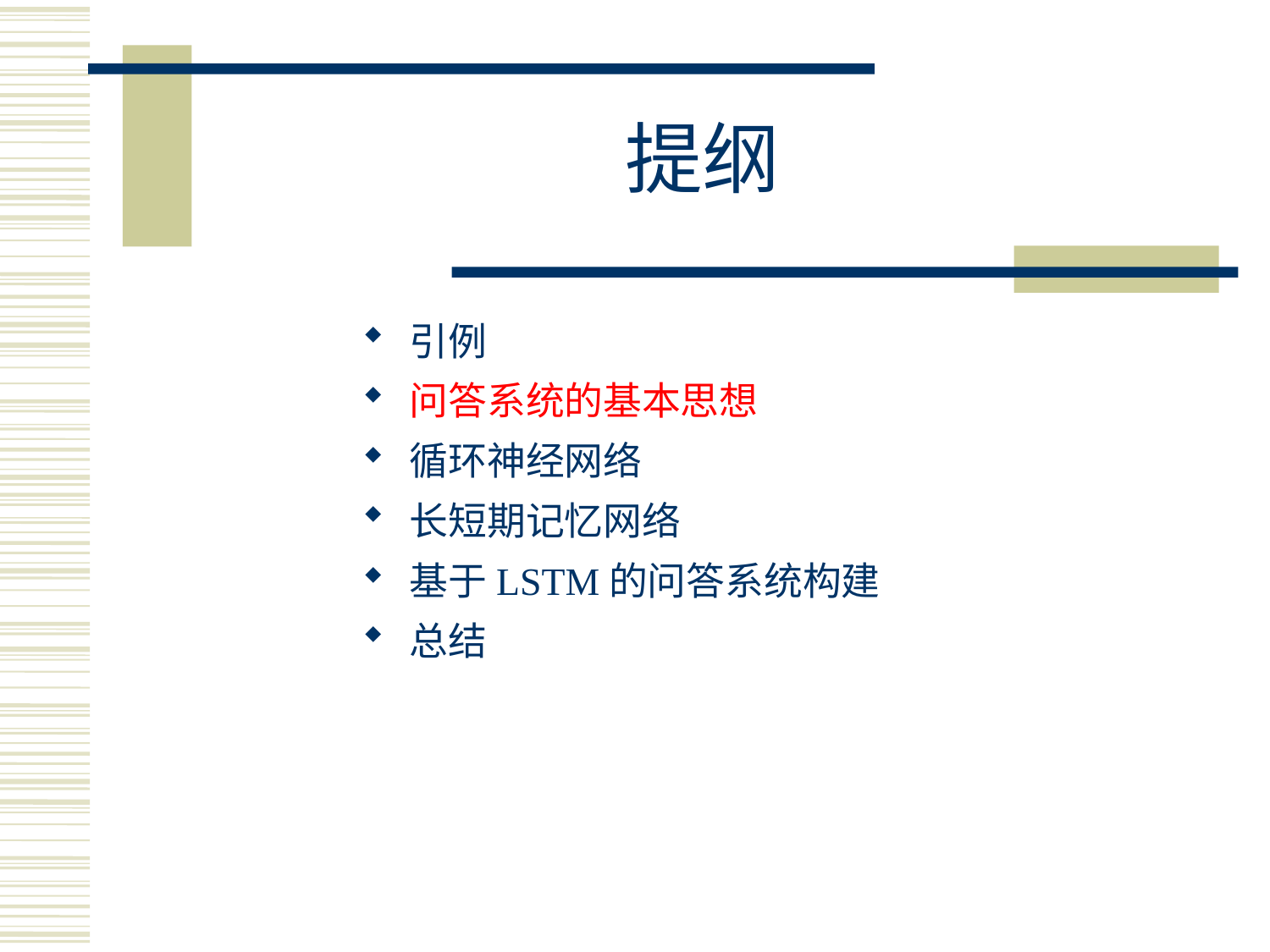

# 提纲
引例
问答系统的基本思想
循环神经网络
长短期记忆网络
基于LSTM的问答系统构建
总结